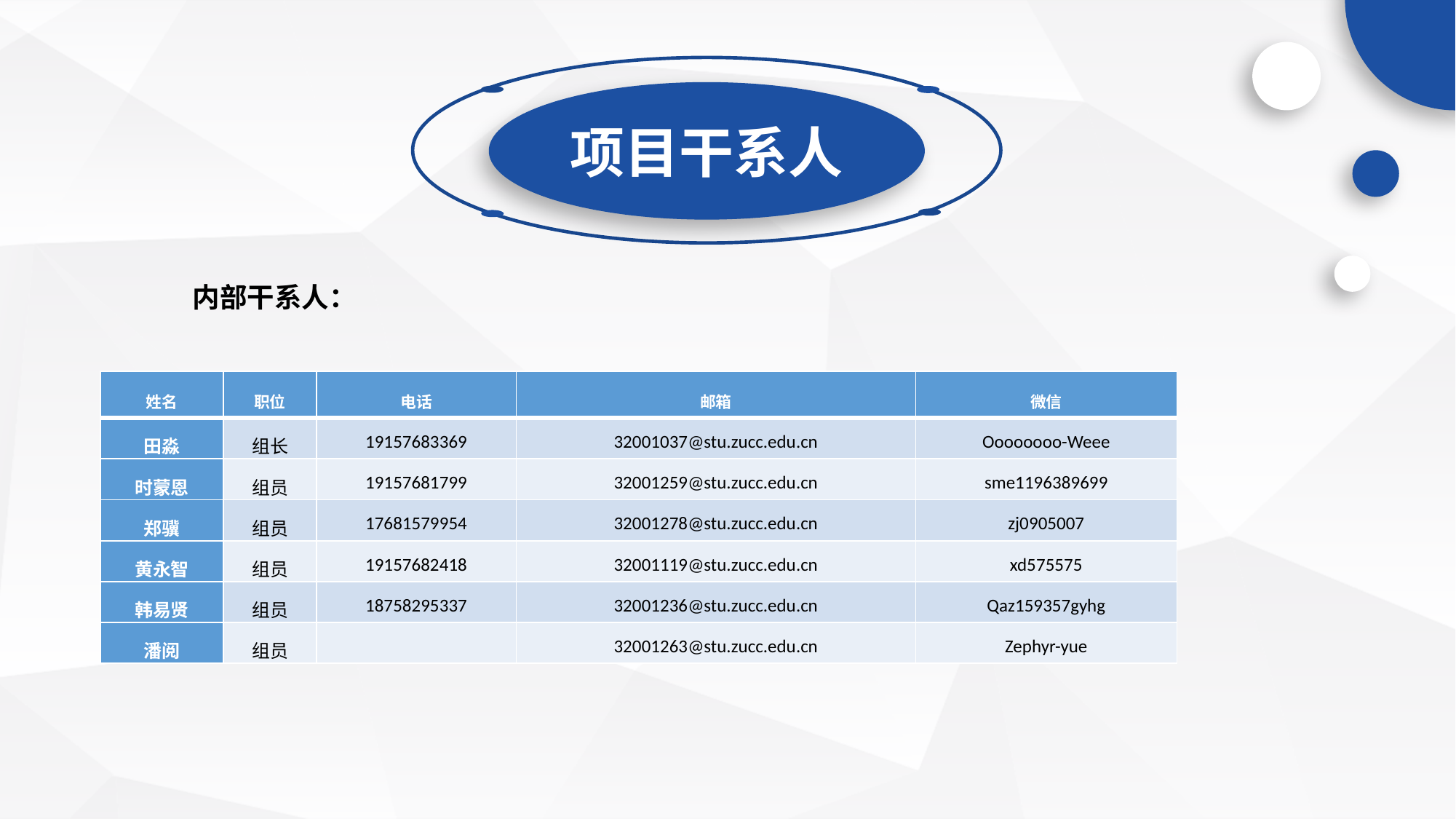

项目干系人

内部干系人：
| 姓名 | 职位 | 电话 | 邮箱 | 微信 |
| --- | --- | --- | --- | --- |
| 田淼 | 组长 | 19157683369 | 32001037@stu.zucc.edu.cn | Oooooooo-Weee |
| 时蒙恩 | 组员 | 19157681799 | 32001259@stu.zucc.edu.cn | sme1196389699 |
| 郑骥 | 组员 | 17681579954 | 32001278@stu.zucc.edu.cn | zj0905007 |
| 黄永智 | 组员 | 19157682418 | 32001119@stu.zucc.edu.cn | xd575575 |
| 韩易贤 | 组员 | 18758295337 | 32001236@stu.zucc.edu.cn | Qaz159357gyhg |
| 潘阅 | 组员 |  | 32001263@stu.zucc.edu.cn | Zephyr-yue |